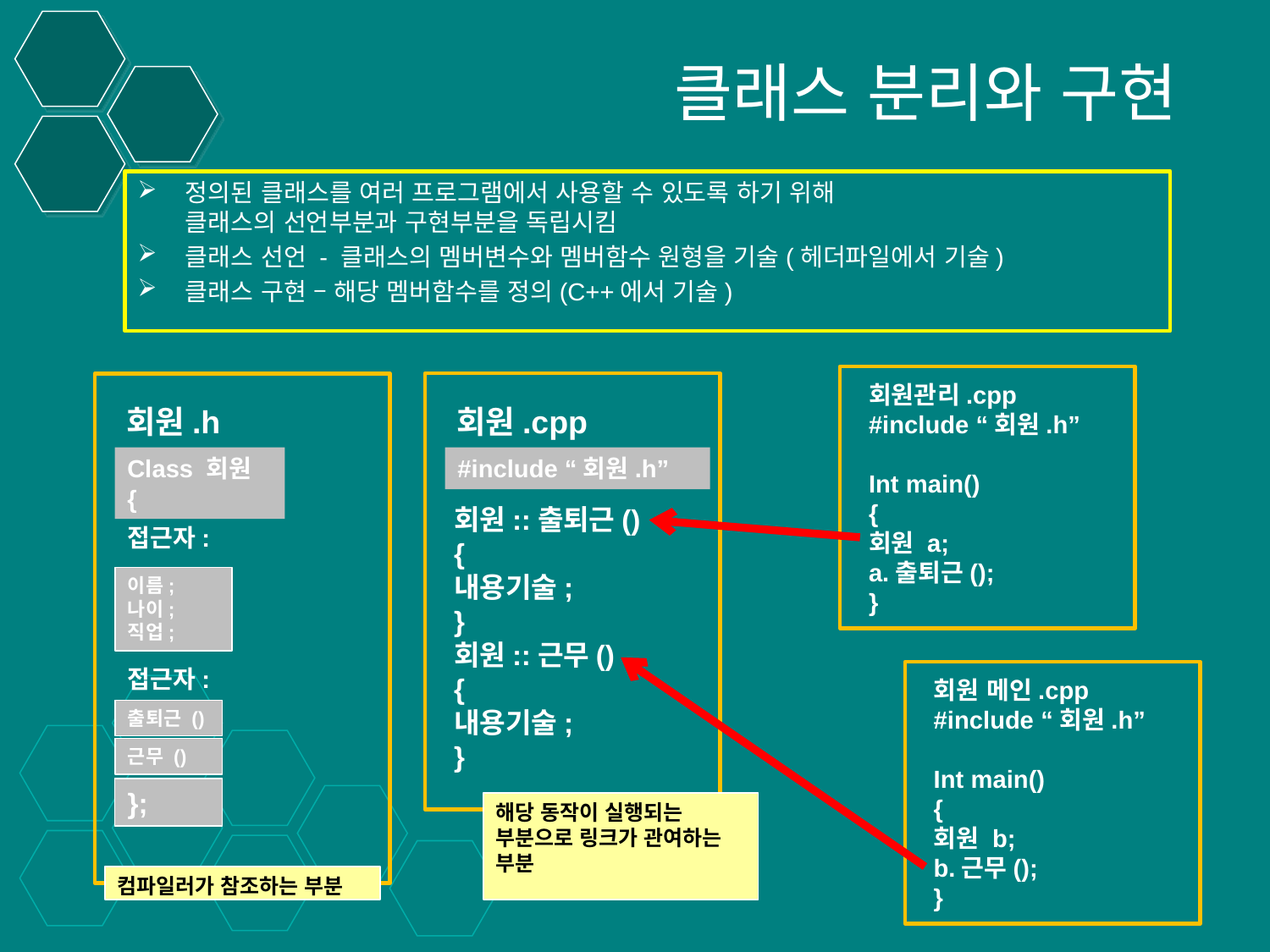

# 클래스 분리와 구현
정의된 클래스를 여러 프로그램에서 사용할 수 있도록 하기 위해
클래스의 선언부분과 구현부분을 독립시킴
클래스 선언 - 클래스의 멤버변수와 멤버함수 원형을 기술(헤더파일에서 기술)
클래스 구현 – 해당 멤버함수를 정의(C++에서 기술)

회원관리.cpp
#include “회원.h”

Int main()
{
회원 a;
a.출퇴근();
}
회원.h
회원.cpp
Class 회원
{
#include “회원.h”
회원::출퇴근()
{
내용기술;
}
회원::근무()
{
내용기술;
}
접근자:
이름;
나이;
직업;
접근자:

회원 메인.cpp
#include “회원.h”

Int main()
{
회원 b;
b.근무();
}
출퇴근 ()
근무 ()
};
해당 동작이 실행되는 부분으로 링크가 관여하는 부분
컴파일러가 참조하는 부분